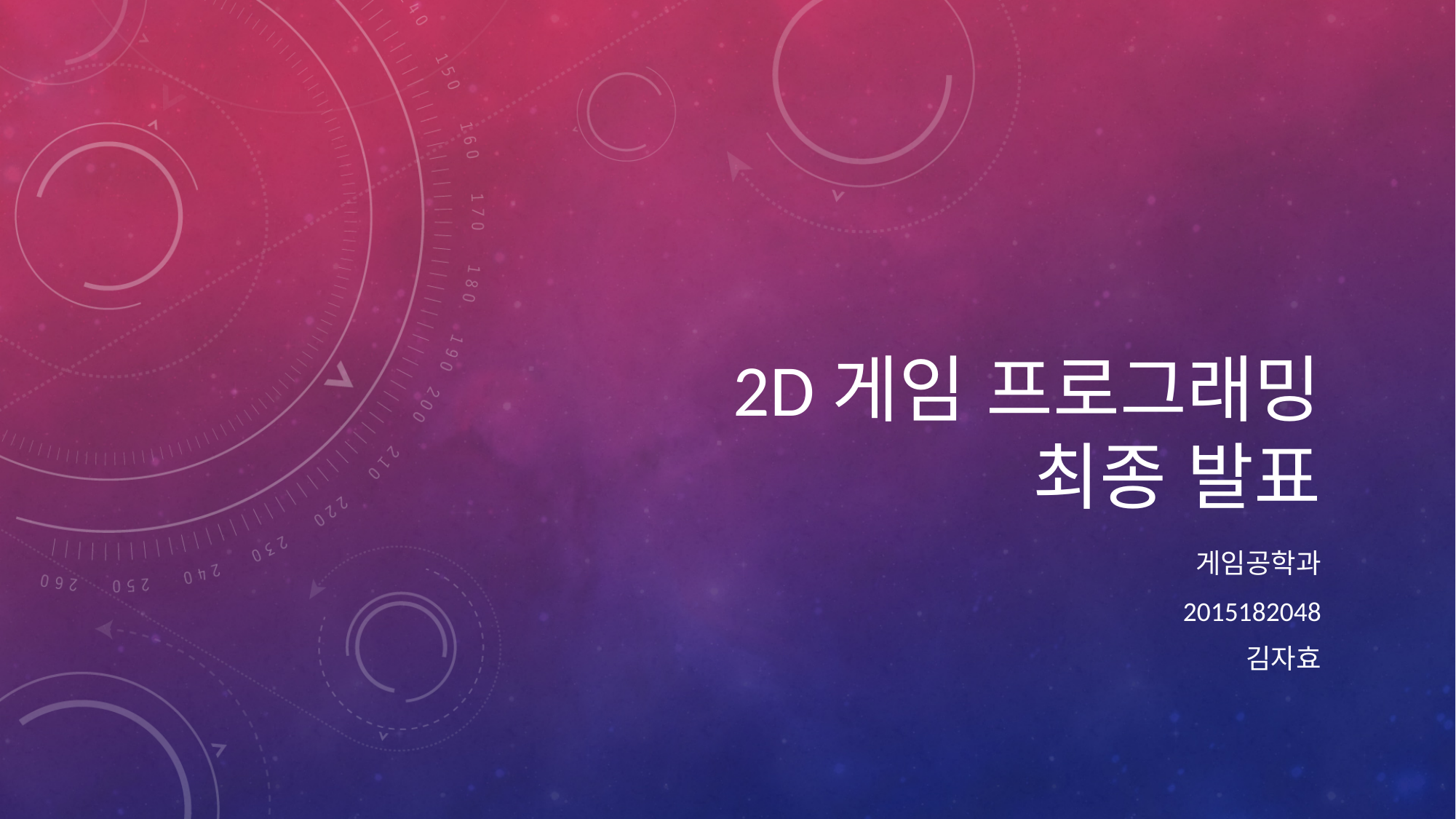

# 2D게임 프로그래밍 최종 발표
게임공학과
2015182048
김자효